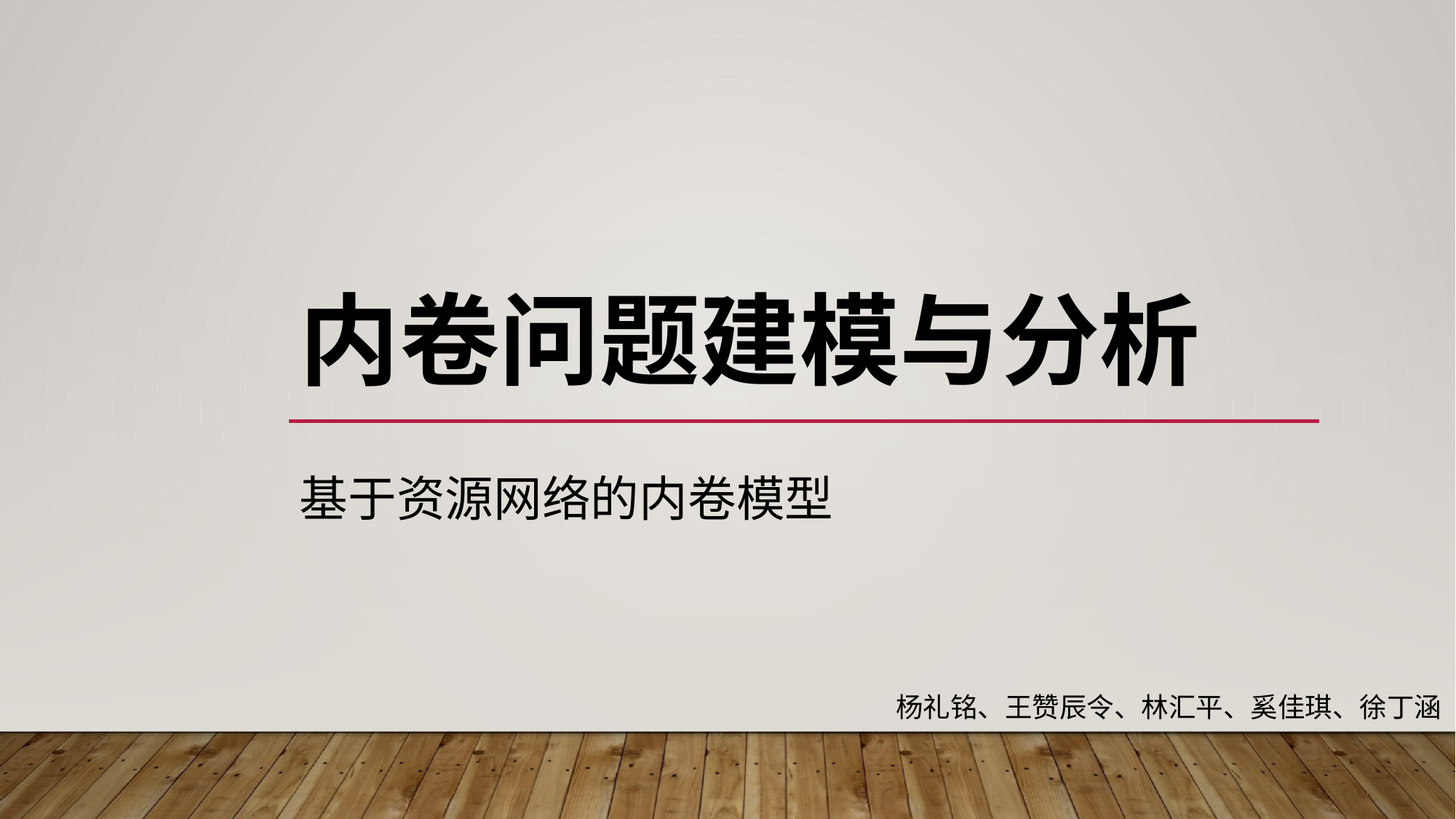

# 内卷问题建模与分析
基于资源网络的内卷模型
杨礼铭、王赞辰令、林汇平、奚佳琪、徐丁涵